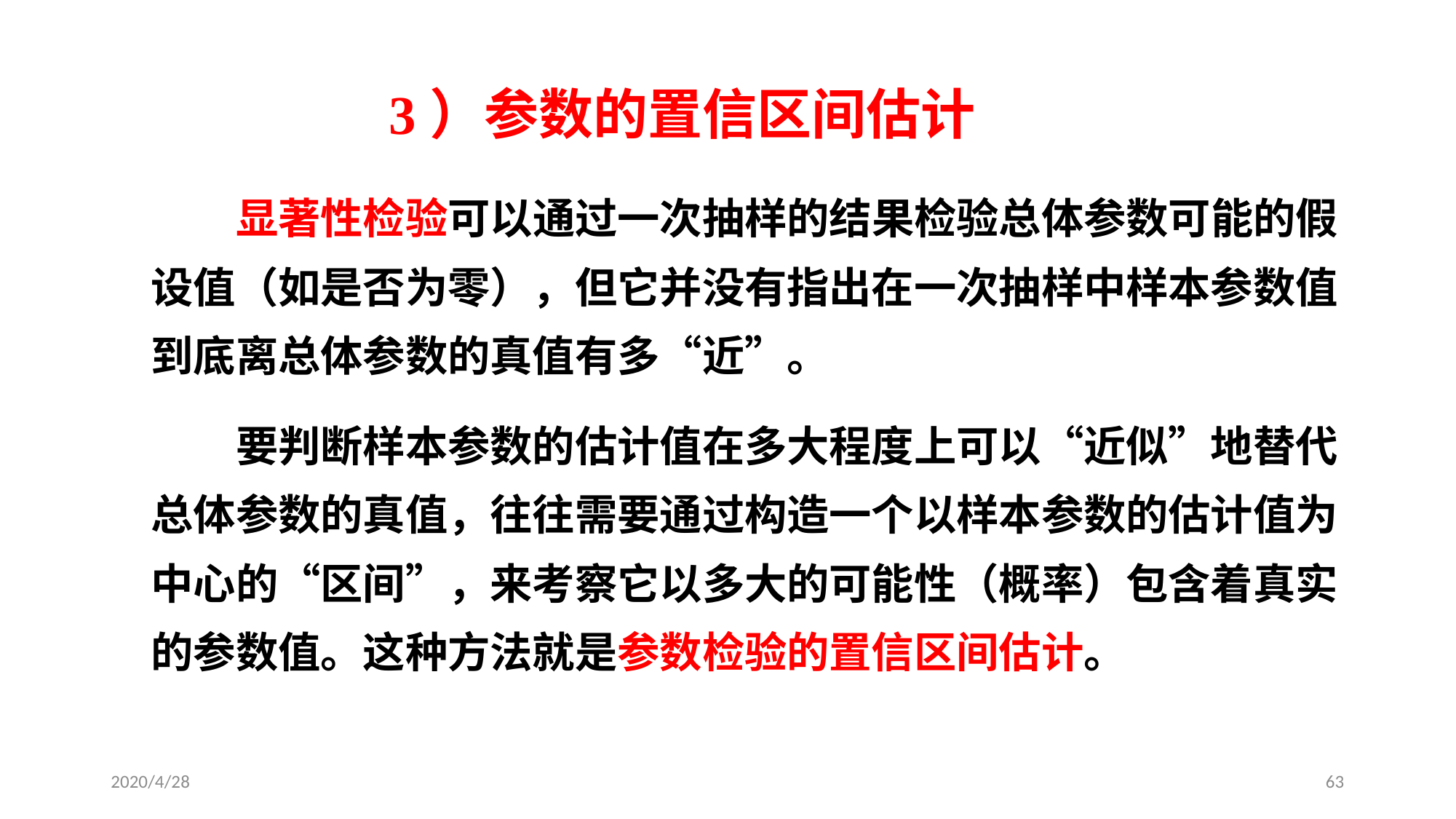

3）参数的置信区间估计
　　显著性检验可以通过一次抽样的结果检验总体参数可能的假设值（如是否为零），但它并没有指出在一次抽样中样本参数值到底离总体参数的真值有多“近”。
　　要判断样本参数的估计值在多大程度上可以“近似”地替代总体参数的真值，往往需要通过构造一个以样本参数的估计值为中心的“区间”，来考察它以多大的可能性（概率）包含着真实的参数值。这种方法就是参数检验的置信区间估计。
2020/4/28
63